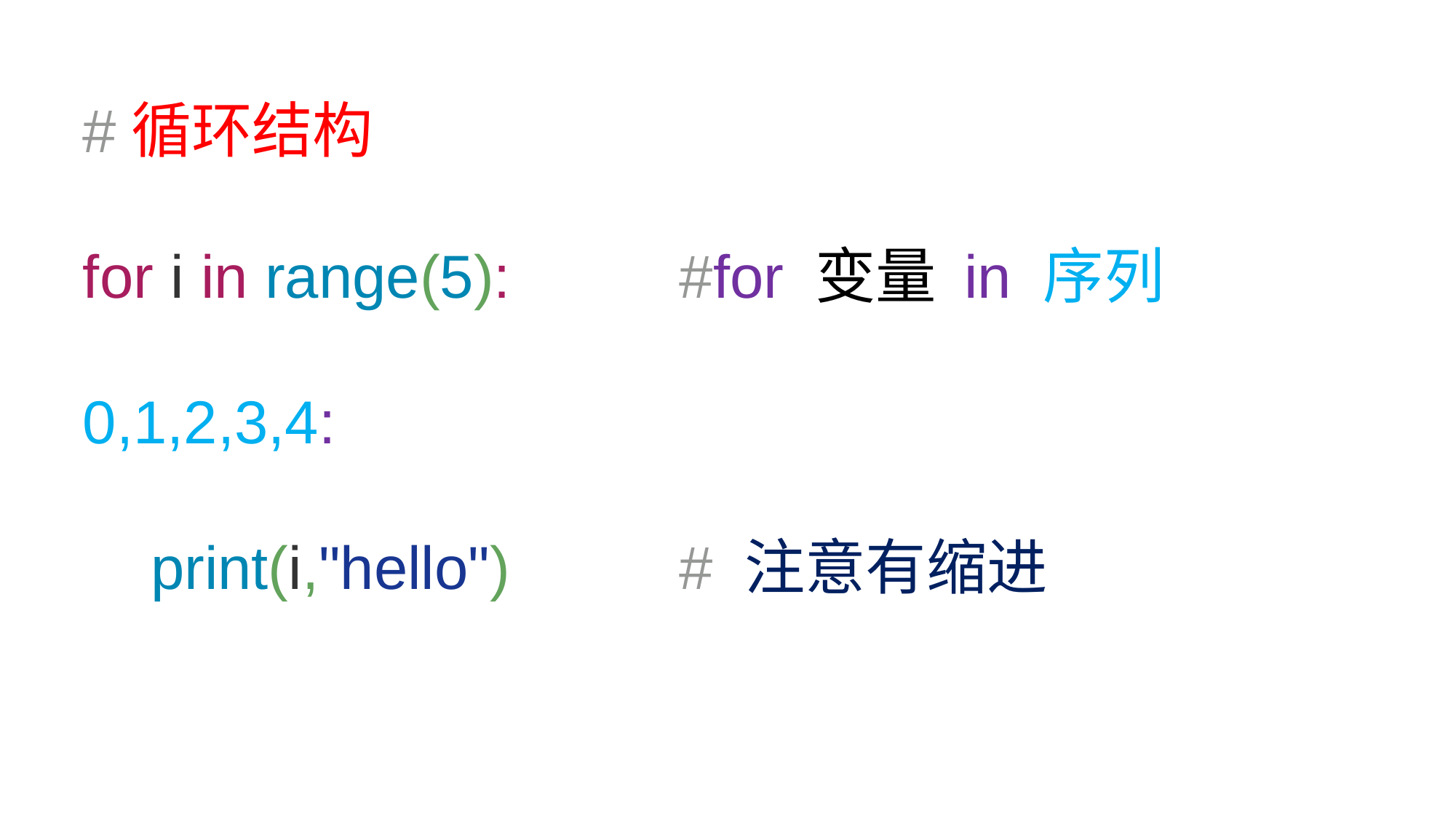

#循环结构
for i in range(5):   	   #for 变量 in 序列 0,1,2,3,4:
    print(i,"hello")   	   # 注意有缩进